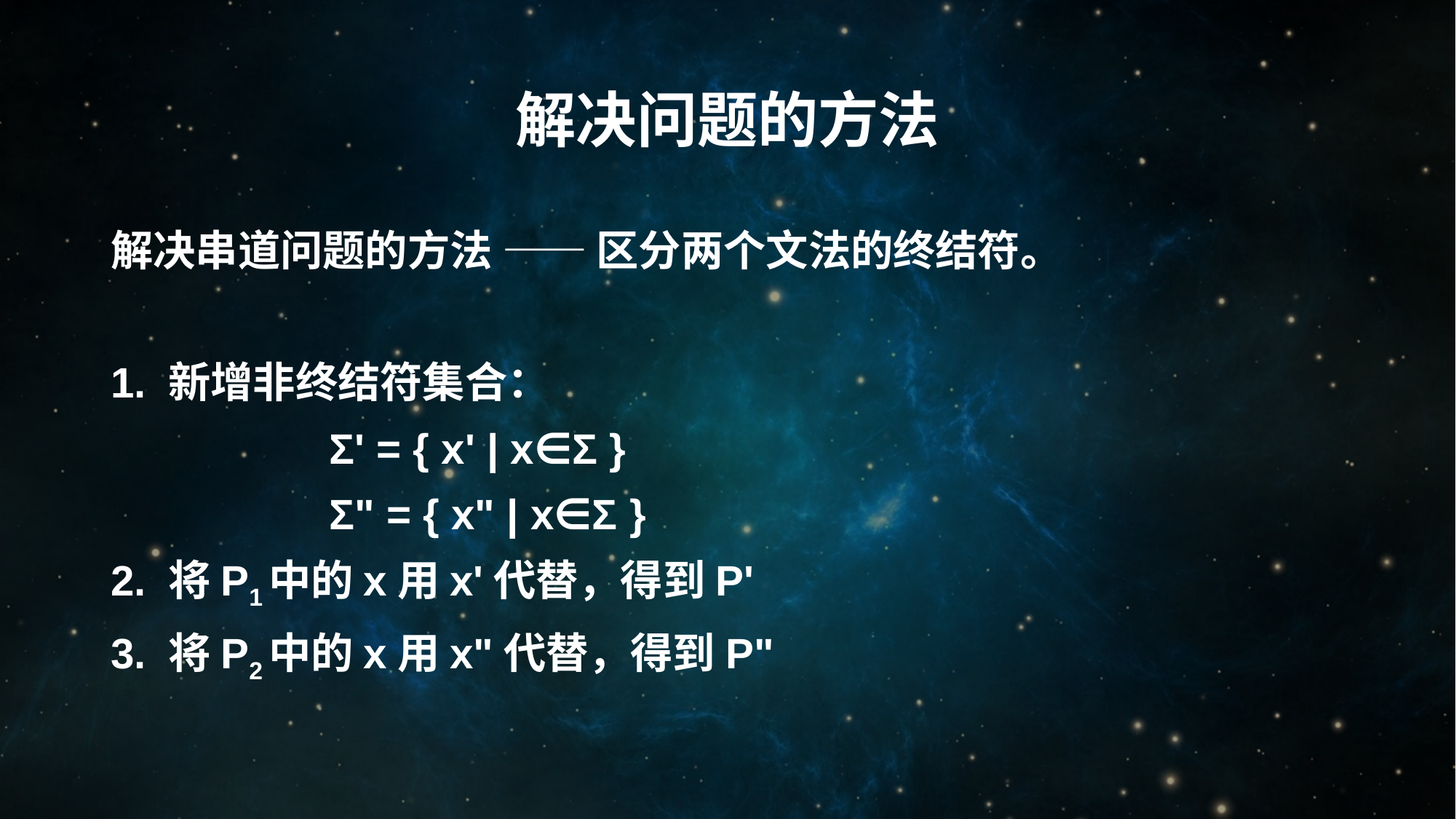

# 解决问题的方法
解决串道问题的方法 —— 区分两个文法的终结符。

1. 新增非终结符集合：
		Σ' = { x' | x∈Σ }
		Σ" = { x" | x∈Σ }
2. 将P1中的x用x'代替，得到P'
3. 将P2中的x用x"代替，得到P"